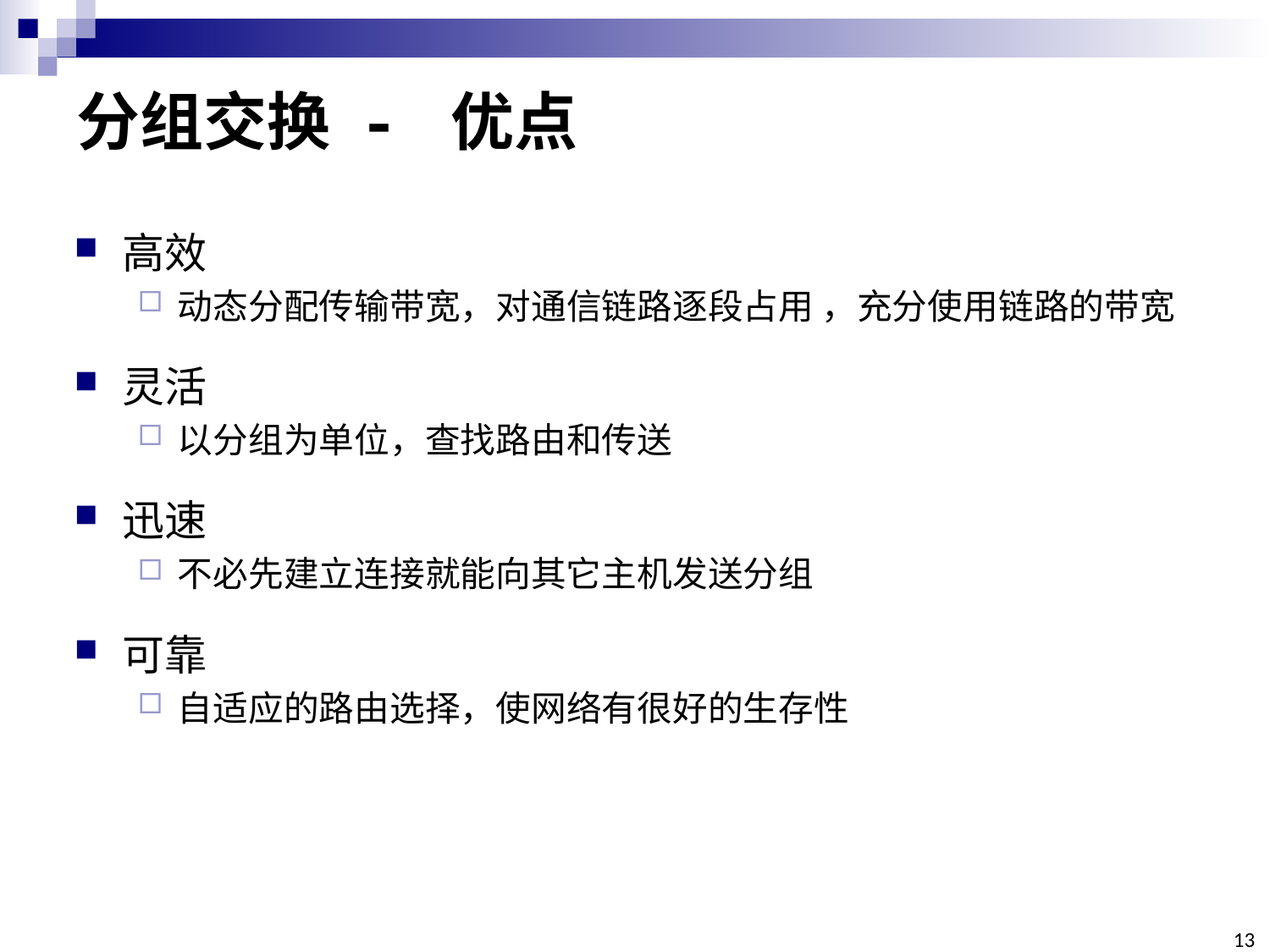

# 分组交换 - 优点
高效
动态分配传输带宽，对通信链路逐段占用 ，充分使用链路的带宽
灵活
以分组为单位，查找路由和传送
迅速
不必先建立连接就能向其它主机发送分组
可靠
自适应的路由选择，使网络有很好的生存性

13